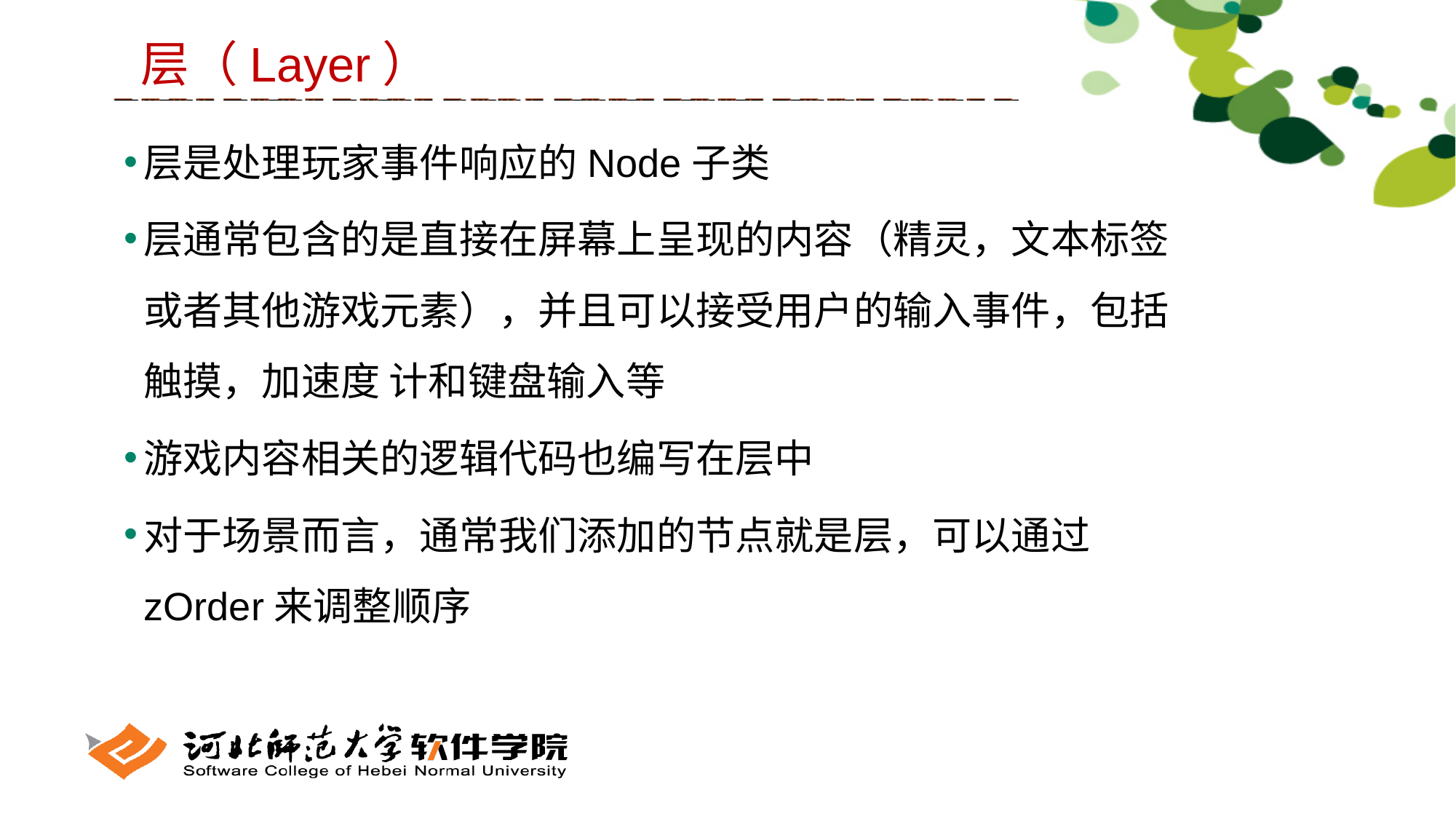

层（Layer）
层是处理玩家事件响应的Node子类
层通常包含的是直接在屏幕上呈现的内容（精灵，文本标签或者其他游戏元素），并且可以接受用户的输入事件，包括触摸，加速度 计和键盘输入等
游戏内容相关的逻辑代码也编写在层中
对于场景而言，通常我们添加的节点就是层，可以通过zOrder来调整顺序